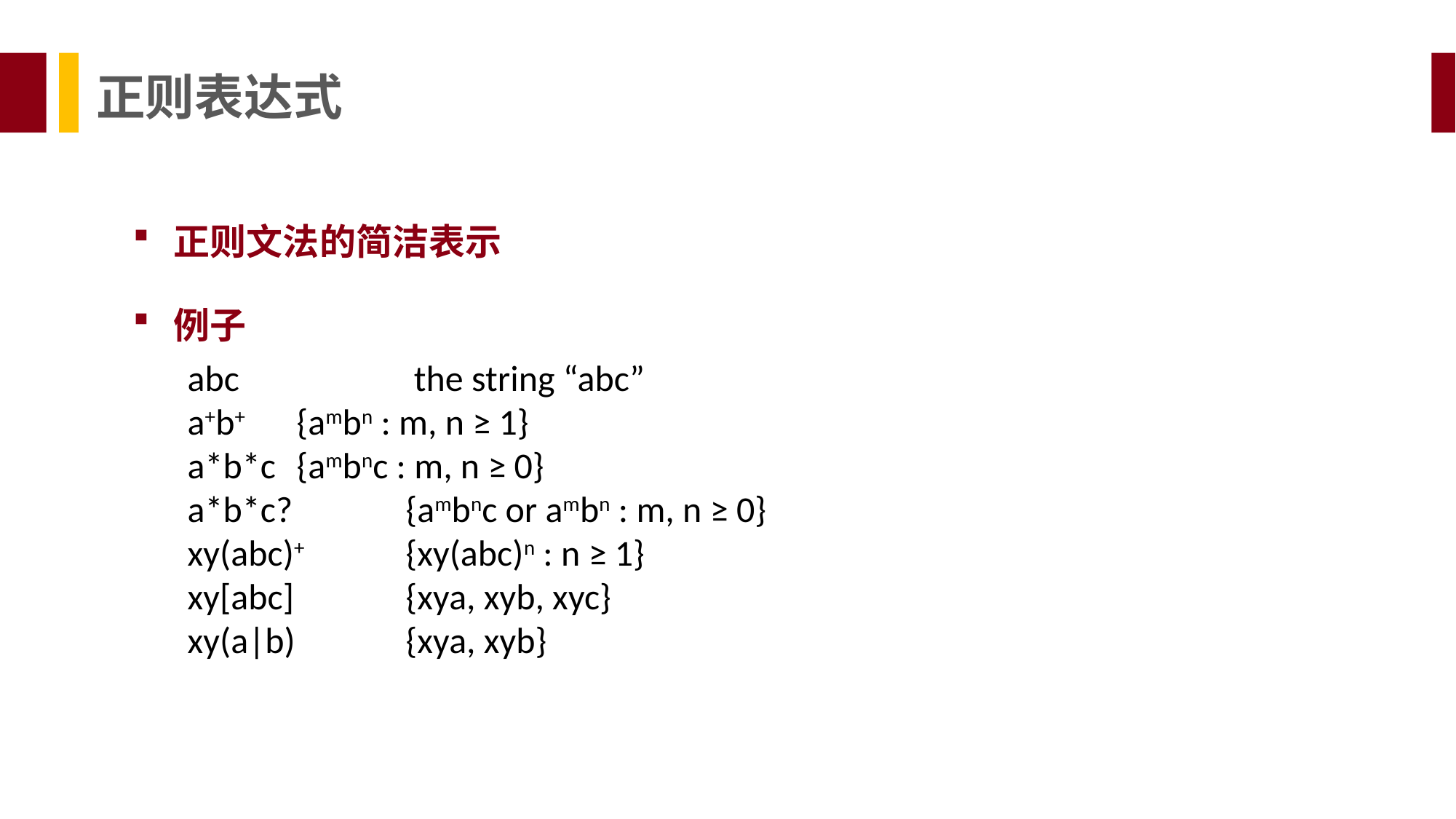

正则表达式

正则文法的简洁表示
例子
abc		 the string “abc”
a+b+ 	{ambn : m, n ≥ 1}
a*b*c 	{ambnc : m, n ≥ 0}
a*b*c? 	{ambnc or ambn : m, n ≥ 0}
xy(abc)+ 	{xy(abc)n : n ≥ 1}
xy[abc] 	{xya, xyb, xyc}
xy(a|b) 	{xya, xyb}